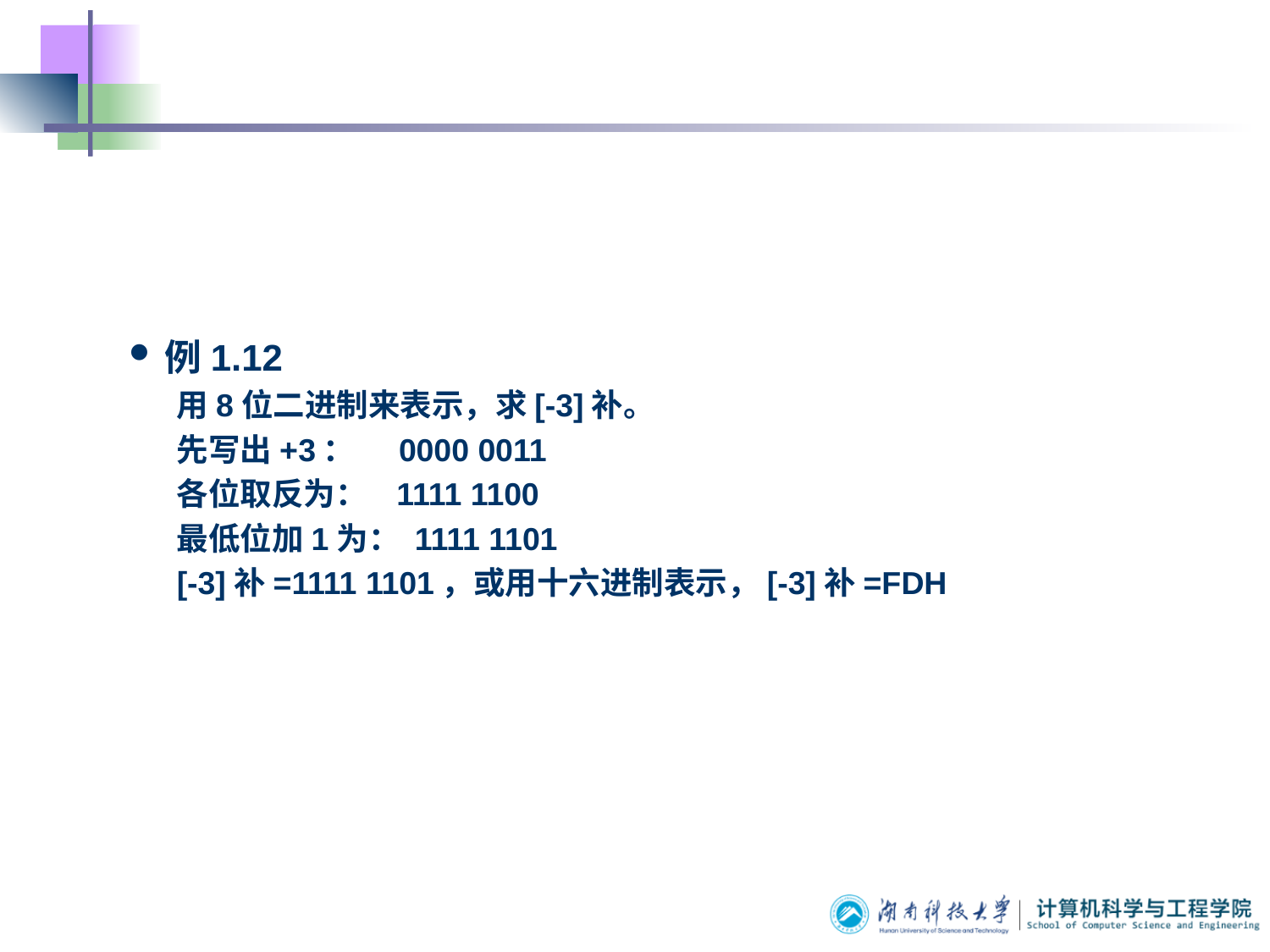

#
例1.12
用8位二进制来表示，求[-3]补。
先写出+3：     0000 0011
各位取反为：   1111 1100
最低位加1为： 1111 1101
[-3]补=1111 1101，或用十六进制表示，[-3]补=FDH